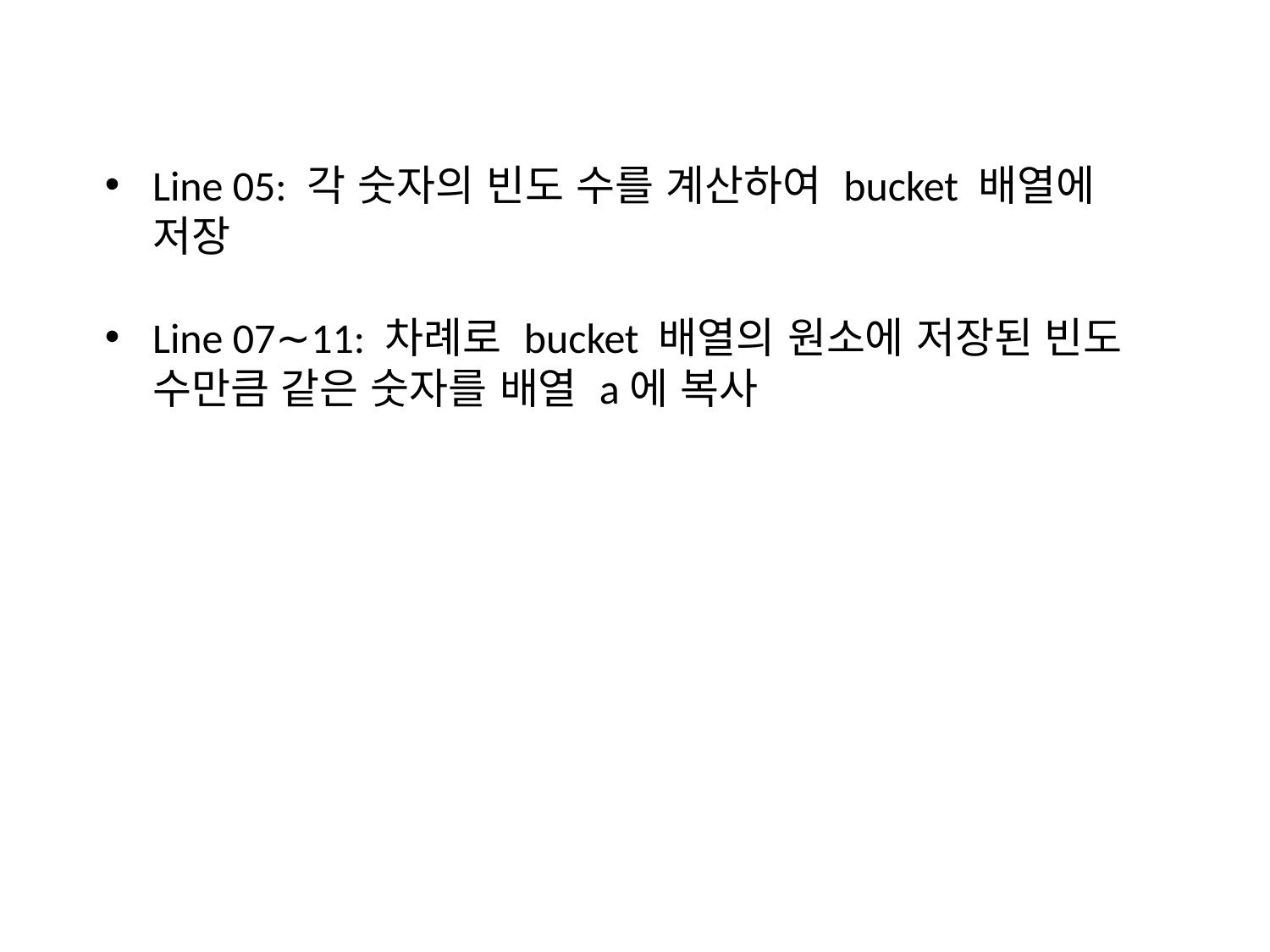

Line 05: 각 숫자의 빈도 수를 계산하여 bucket 배열에 저장

Line 07∼11: 차례로 bucket 배열의 원소에 저장된 빈도 수만큼 같은 숫자를 배열 a에 복사